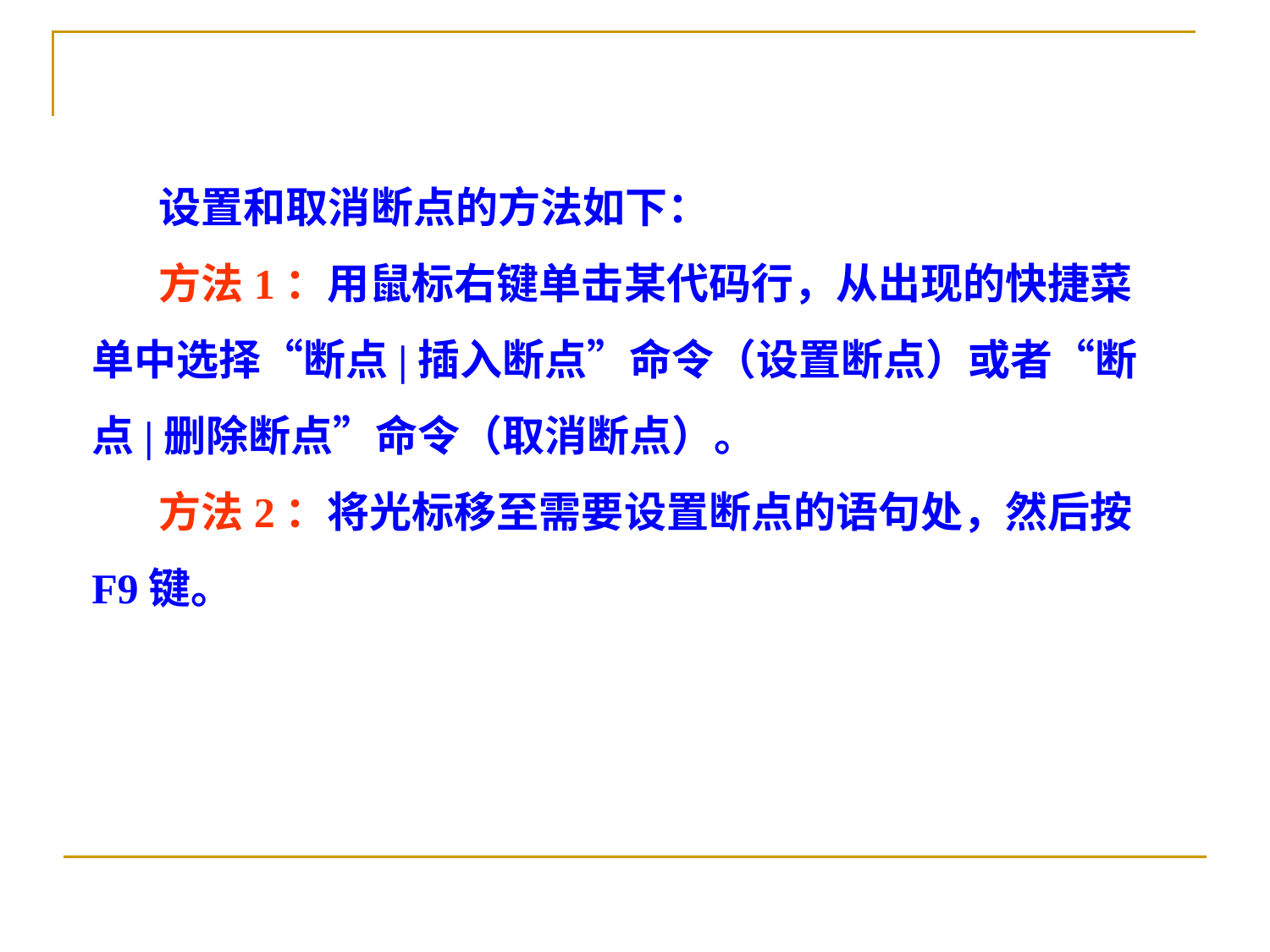

设置和取消断点的方法如下：
      方法1：用鼠标右键单击某代码行，从出现的快捷菜单中选择“断点|插入断点”命令（设置断点）或者“断点|删除断点”命令（取消断点）。
      方法2：将光标移至需要设置断点的语句处，然后按F9键。